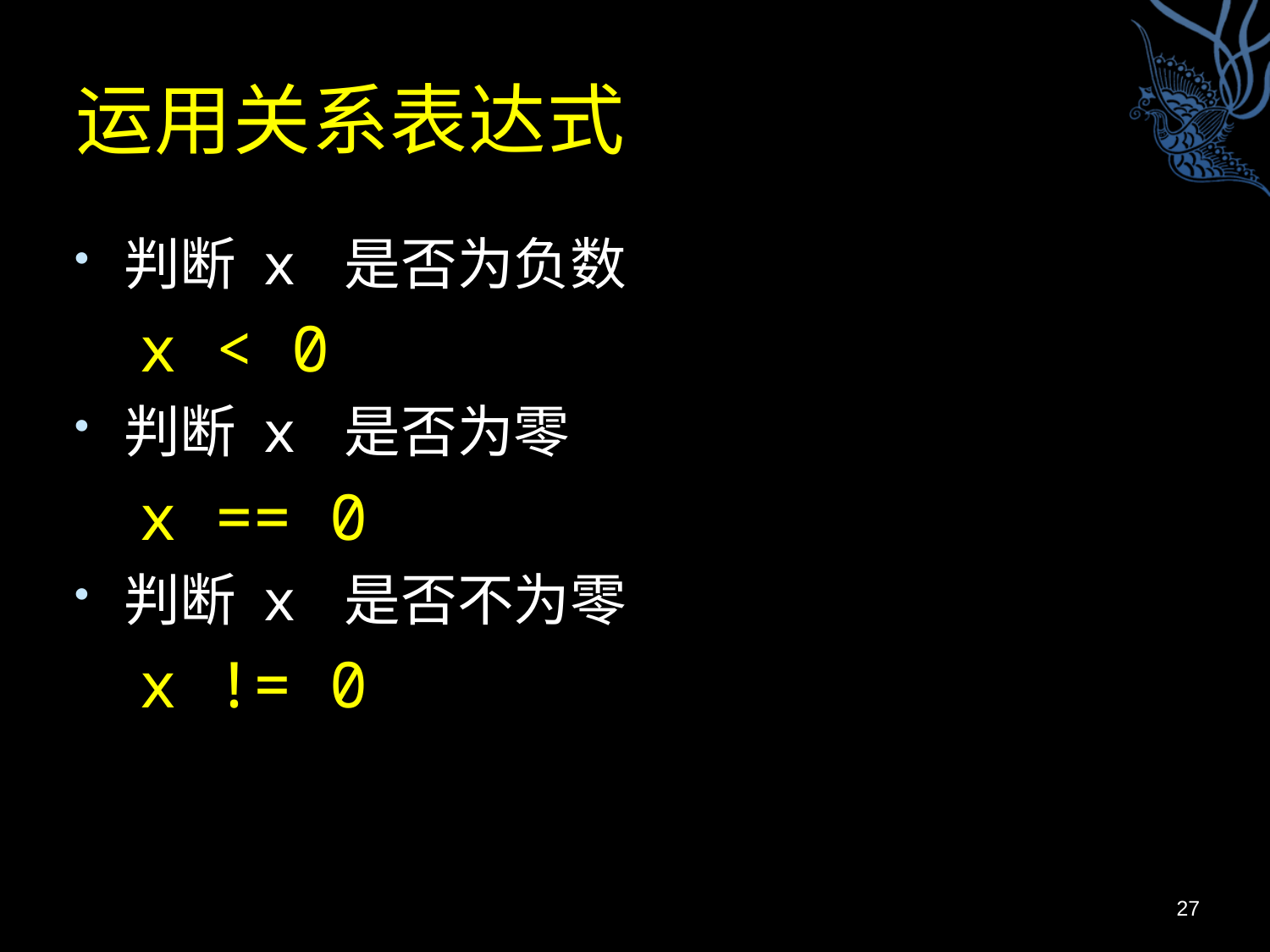

# 运用关系表达式
判断 x 是否为负数
x < 0
判断 x 是否为零
x == 0
判断 x 是否不为零
x != 0
27